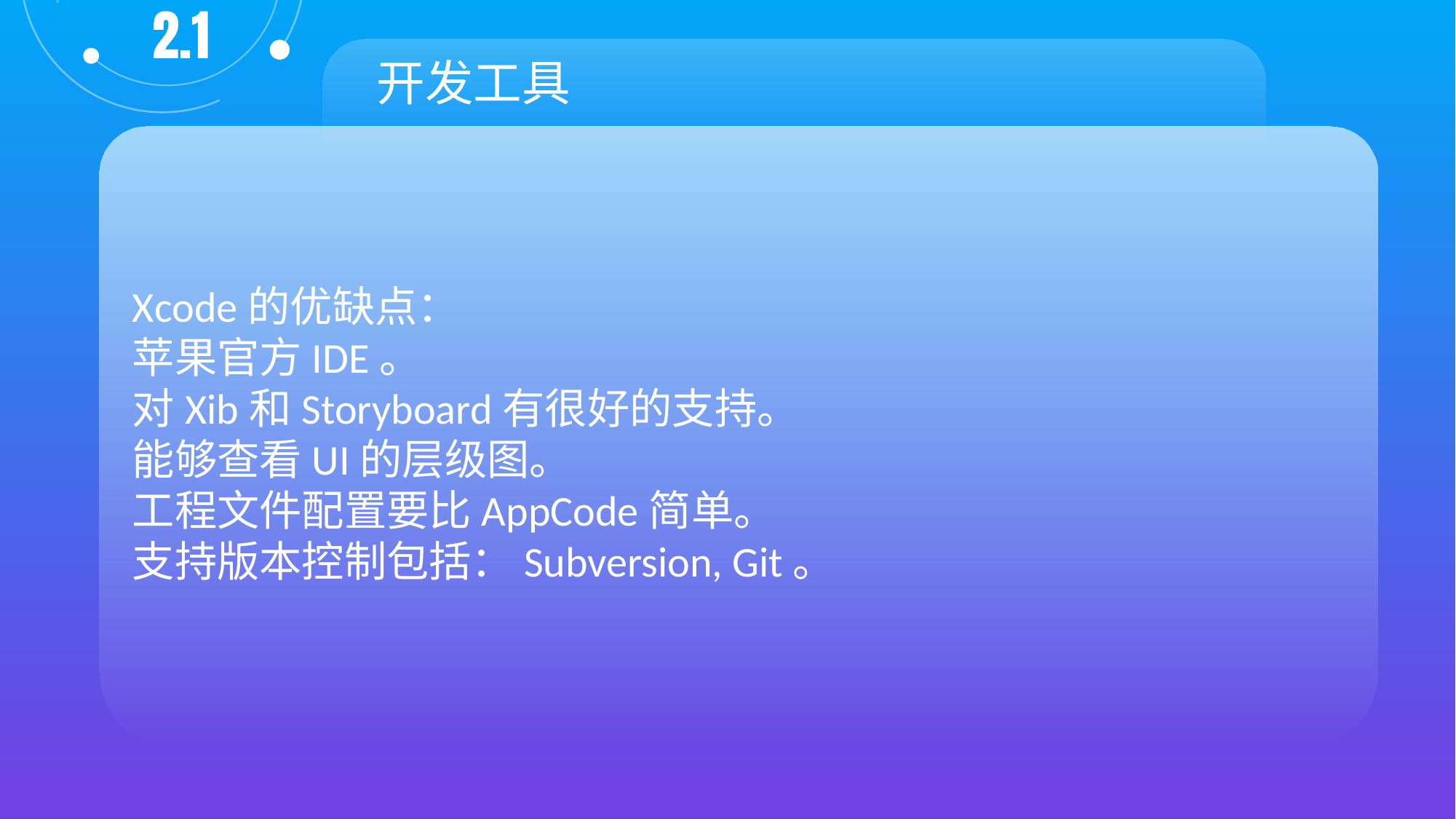

2.1

开发工具
Xcode的优缺点：
苹果官方IDE。
对Xib和Storyboard有很好的支持。
能够查看UI的层级图。
工程文件配置要比AppCode简单。
支持版本控制包括：Subversion, Git。